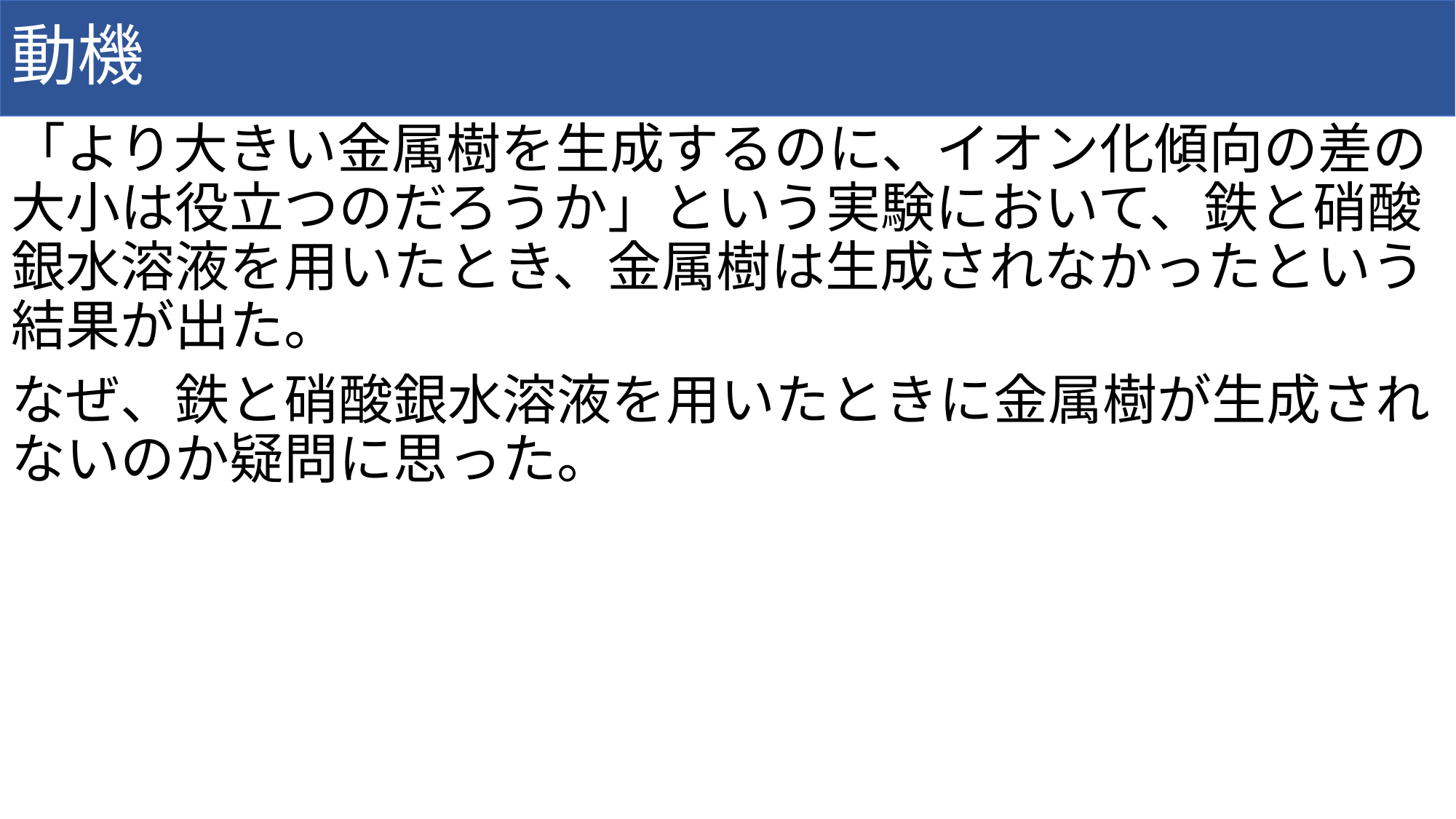

# 動機
「より大きい金属樹を生成するのに、イオン化傾向の差の大小は役立つのだろうか」という実験において、鉄と硝酸銀水溶液を用いたとき、金属樹は生成されなかったという結果が出た。
なぜ、鉄と硝酸銀水溶液を用いたときに金属樹が生成されないのか疑問に思った。